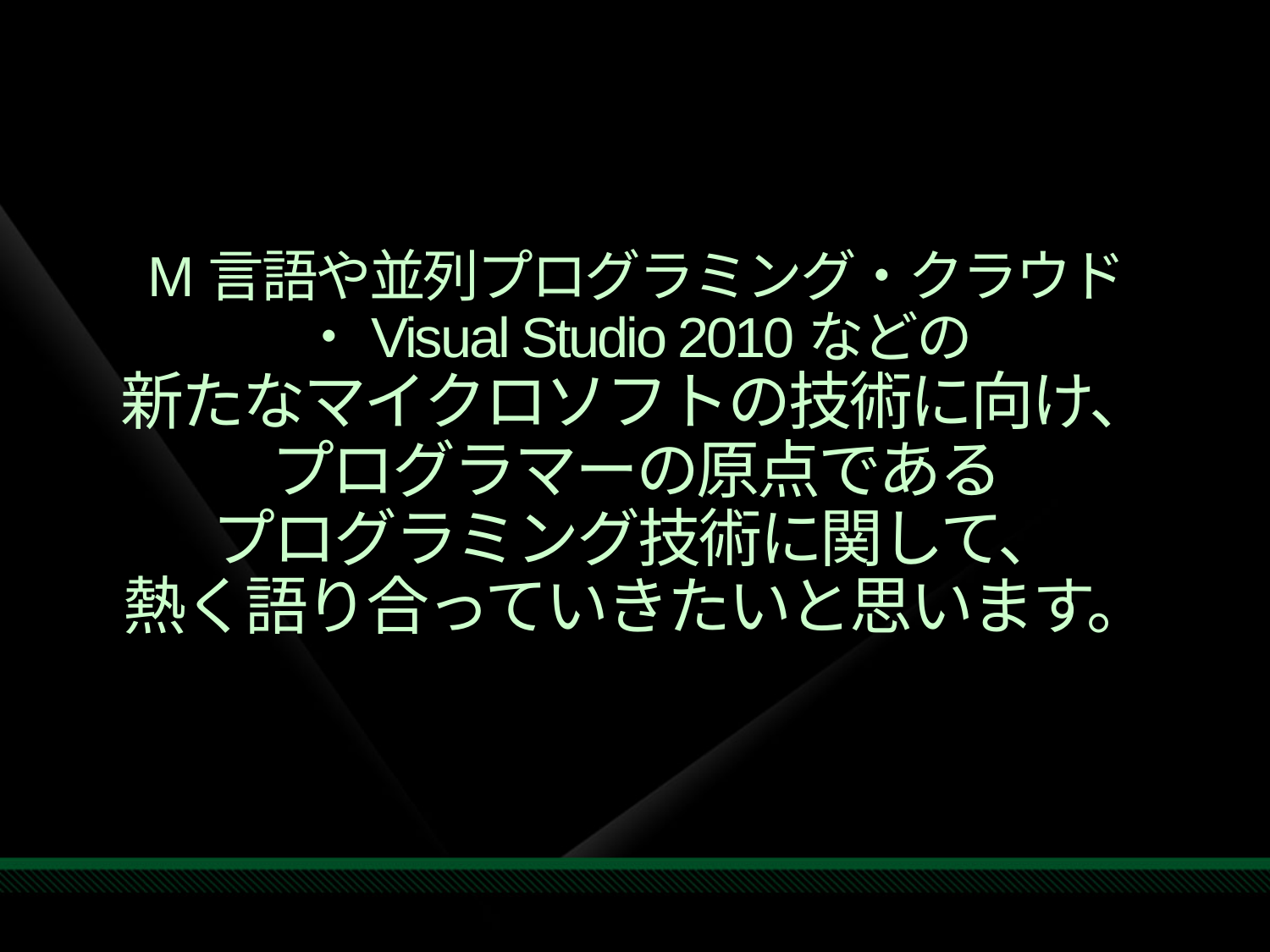

# M言語や並列プログラミング・クラウド ・Visual Studio 2010などの 新たなマイクロソフトの技術に向け、 プログラマーの原点である プログラミング技術に関して、 熱く語り合っていきたいと思います。